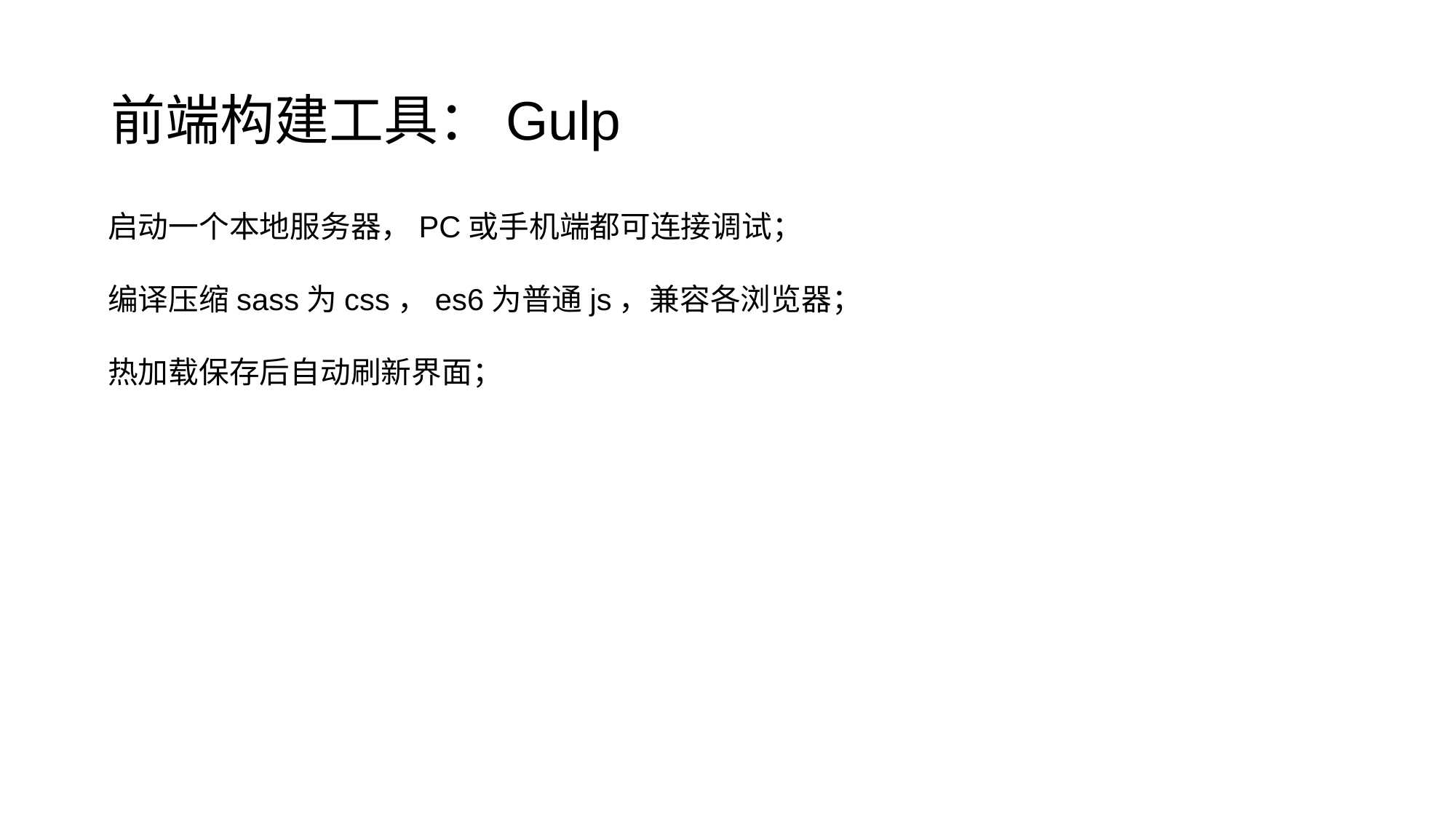

# 前端构建工具：Gulp
启动一个本地服务器，PC或手机端都可连接调试；

编译压缩sass为css，es6为普通js，兼容各浏览器；

热加载保存后自动刷新界面；